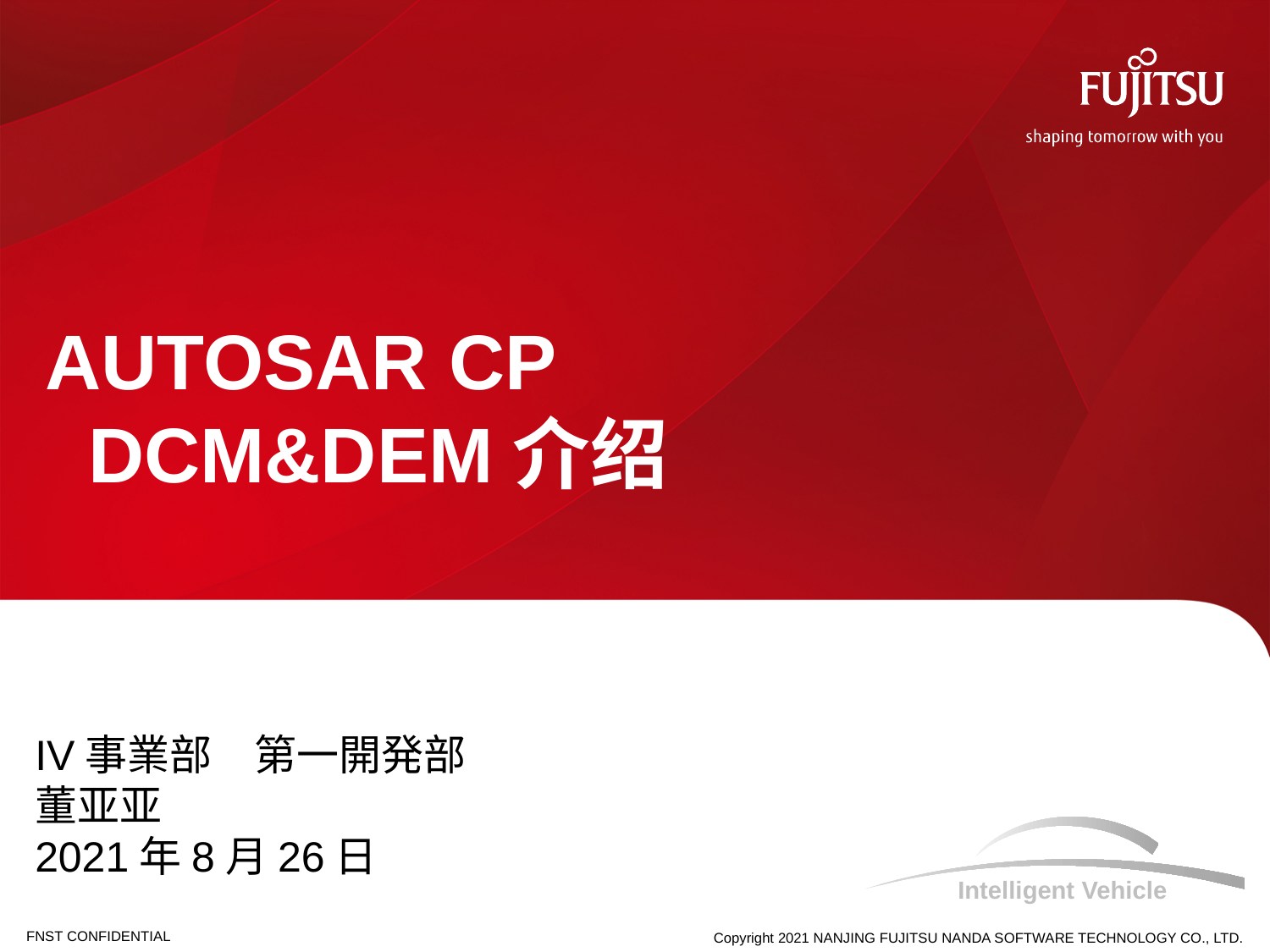

# AUTOSAR CP DCM&DEM介绍
IV事業部　第一開発部
董亚亚
2021年8月26日
Copyright 2021 NANJING FUJITSU NANDA SOFTWARE TECHNOLOGY CO., LTD.